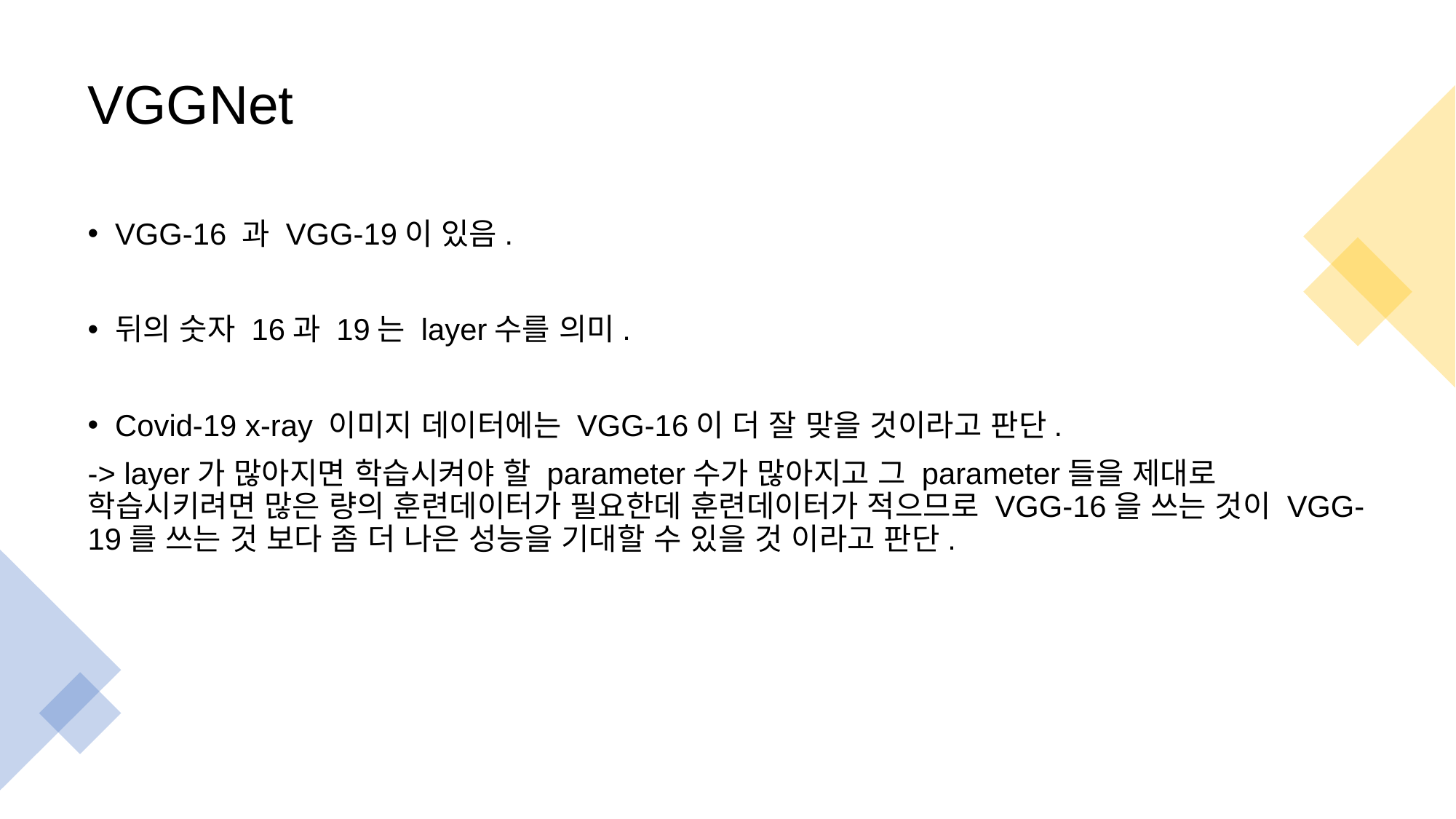

# VGGNet

VGG-16 과 VGG-19이 있음.

뒤의 숫자 16과 19는 layer수를 의미.

Covid-19 x-ray 이미지 데이터에는 VGG-16이 더 잘 맞을 것이라고 판단.
-> layer가 많아지면 학습시켜야 할 parameter수가 많아지고 그 parameter들을 제대로 학습시키려면 많은 량의 훈련데이터가 필요한데 훈련데이터가 적으므로 VGG-16을 쓰는 것이 VGG-19를 쓰는 것 보다 좀 더 나은 성능을 기대할 수 있을 것 이라고 판단.